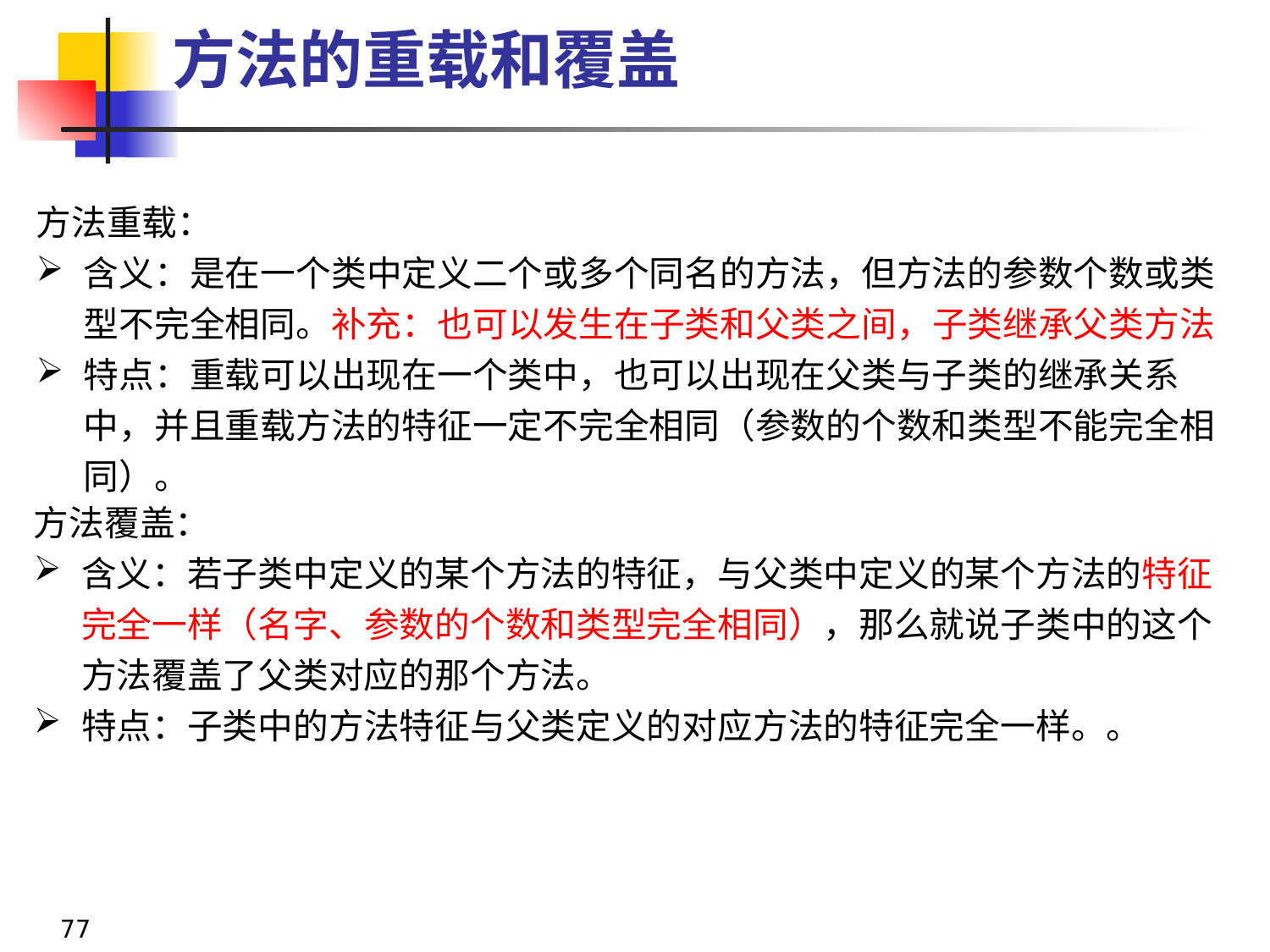

# 方法的重载和覆盖
方法重载：
含义：是在一个类中定义二个或多个同名的方法，但方法的参数个数或类型不完全相同。补充：也可以发生在子类和父类之间，子类继承父类方法
特点：重载可以出现在一个类中，也可以出现在父类与子类的继承关系中，并且重载方法的特征一定不完全相同（参数的个数和类型不能完全相同）。
方法覆盖：
含义：若子类中定义的某个方法的特征，与父类中定义的某个方法的特征完全一样（名字、参数的个数和类型完全相同），那么就说子类中的这个方法覆盖了父类对应的那个方法。
特点：子类中的方法特征与父类定义的对应方法的特征完全一样。。
77